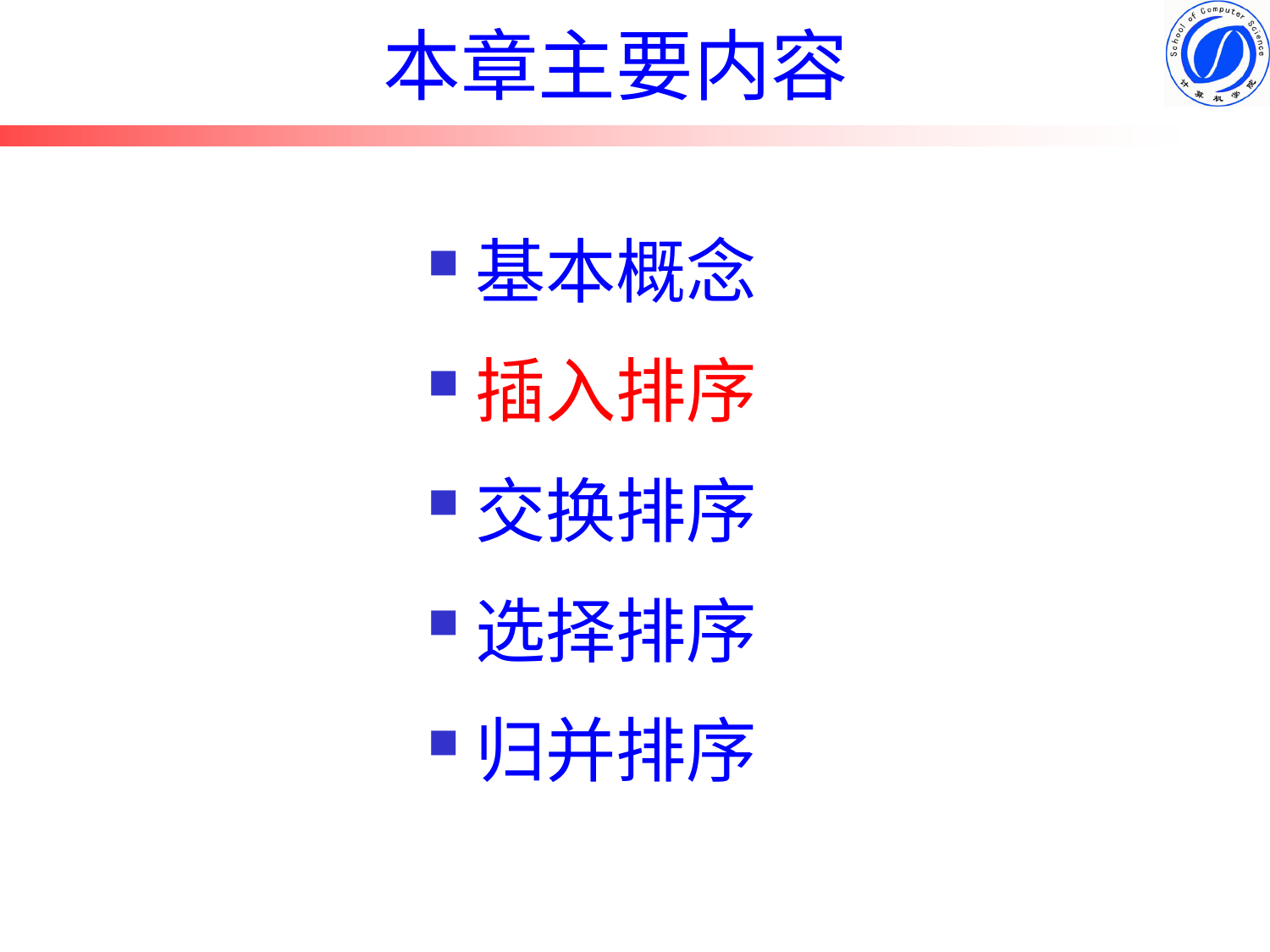

# 本章主要内容
基本概念
插入排序
交换排序
选择排序
归并排序